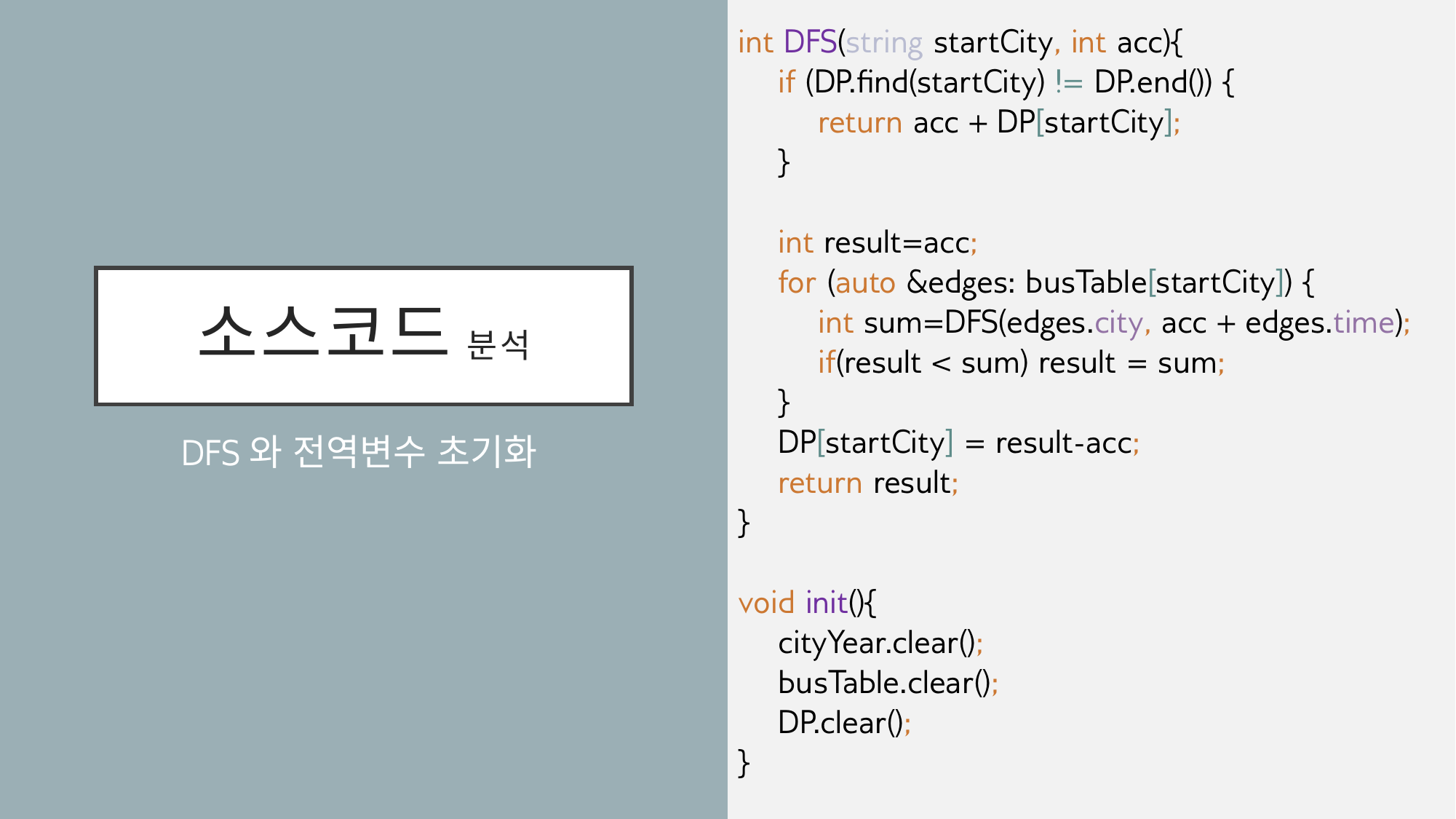

int DFS(string startCity, int acc){
    if (DP.find(startCity) != DP.end()) {
        return acc + DP[startCity];
    }
    int result=acc;
    for (auto &edges: busTable[startCity]) {
        int sum=DFS(edges.city, acc + edges.time);
        if(result < sum) result = sum;
    }
    DP[startCity] = result-acc;
    return result;
}

void init(){
    cityYear.clear();
    busTable.clear();
    DP.clear();
}
# 소스코드 분석
DFS와 전역변수 초기화